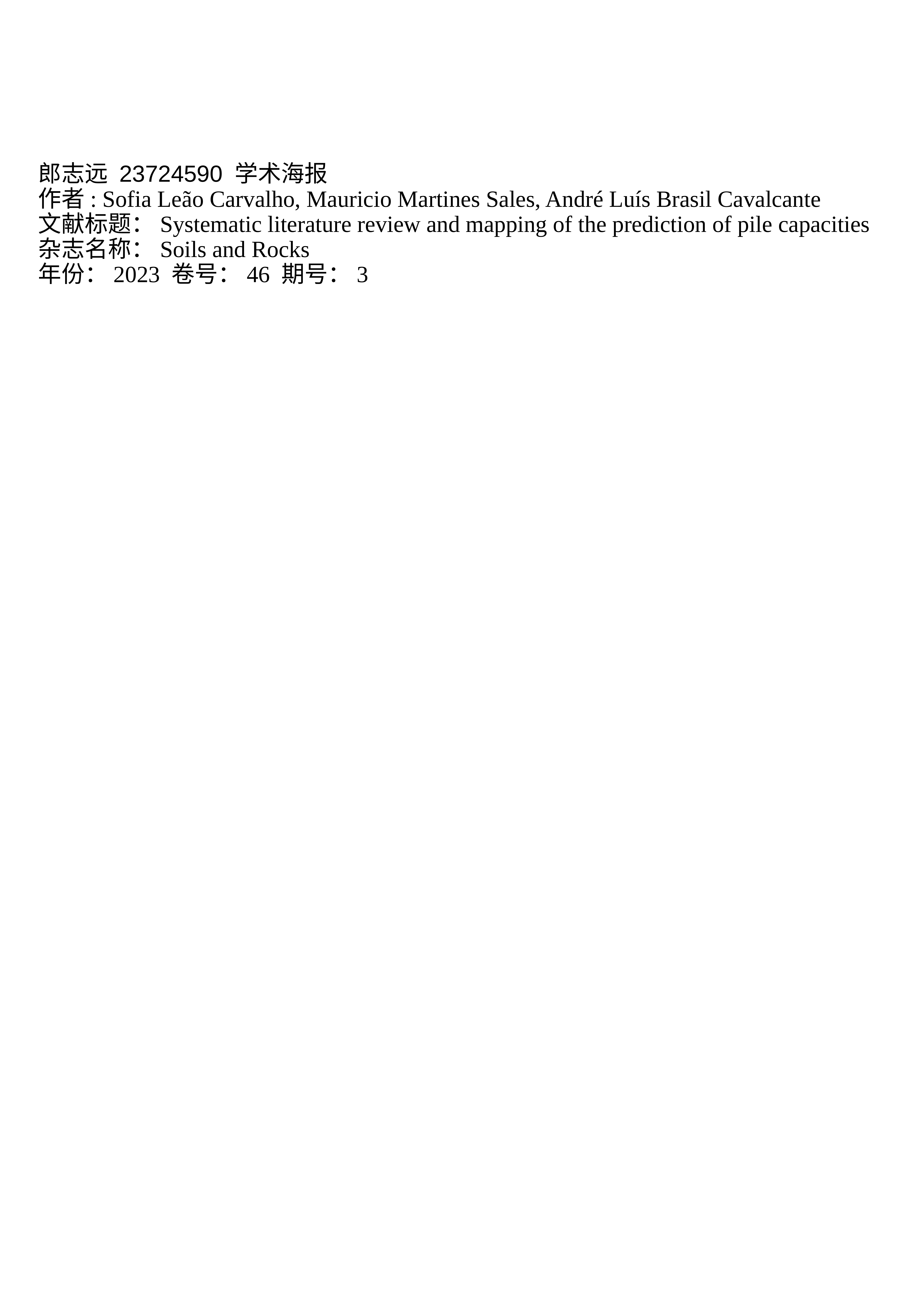

# 郎志远 23724590 学术海报 作者: Sofia Leão Carvalho, Mauricio Martines Sales, André Luís Brasil Cavalcante 文献标题：Systematic literature review and mapping of the prediction of pile capacities 杂志名称：Soils and Rocks 年份：2023 卷号：46 期号：3